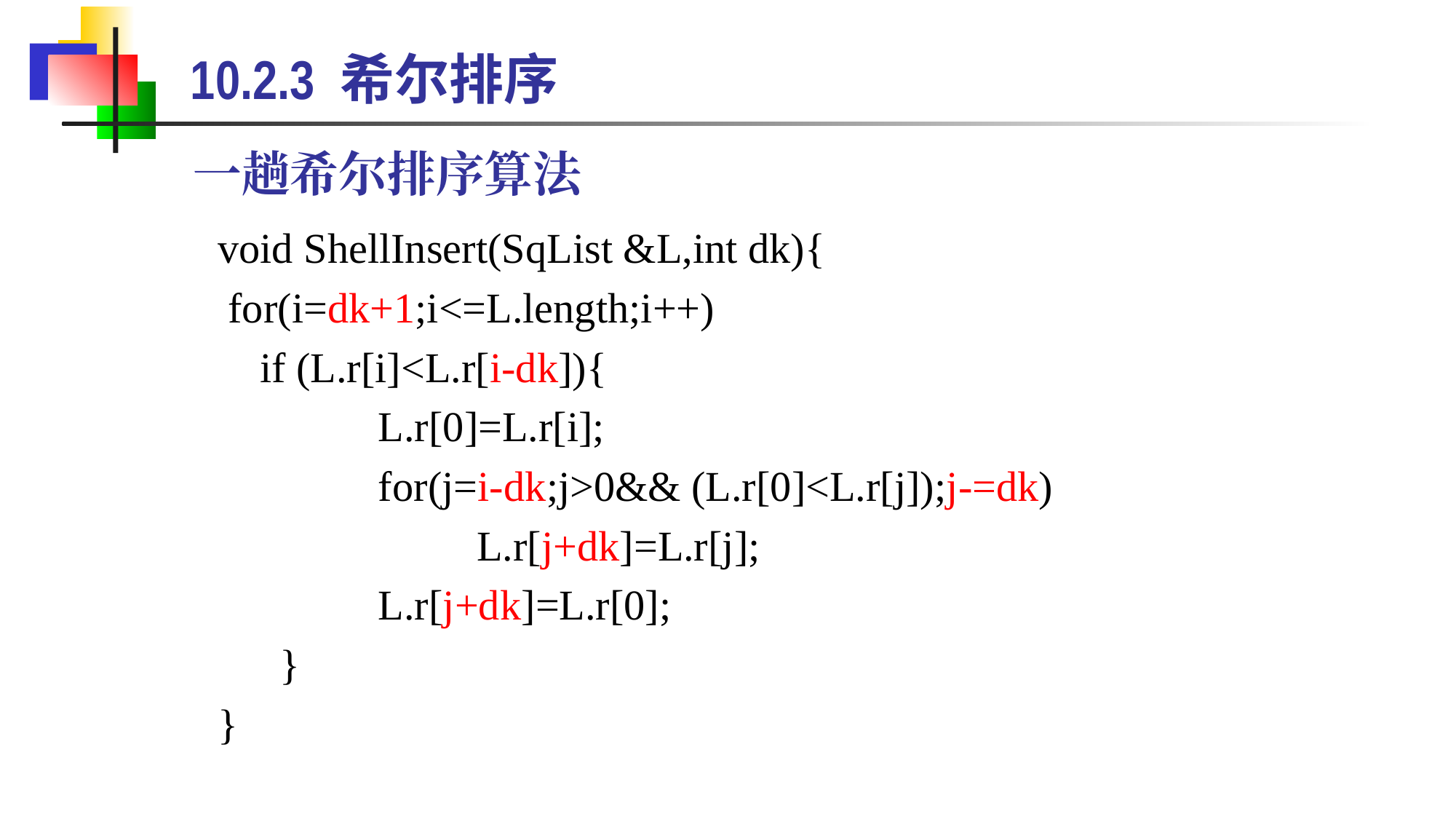

10.2.3 希尔排序
# 一趟希尔排序算法
void ShellInsert(SqList &L,int dk){
 for(i=dk+1;i<=L.length;i++)
    if (L.r[i]<L.r[i-dk]){
     	 L.r[0]=L.r[i];
		 for(j=i-dk;j>0&& (L.r[0]<L.r[j]);j-=dk)
			L.r[j+dk]=L.r[j];
		 L.r[j+dk]=L.r[0];
	  }
}